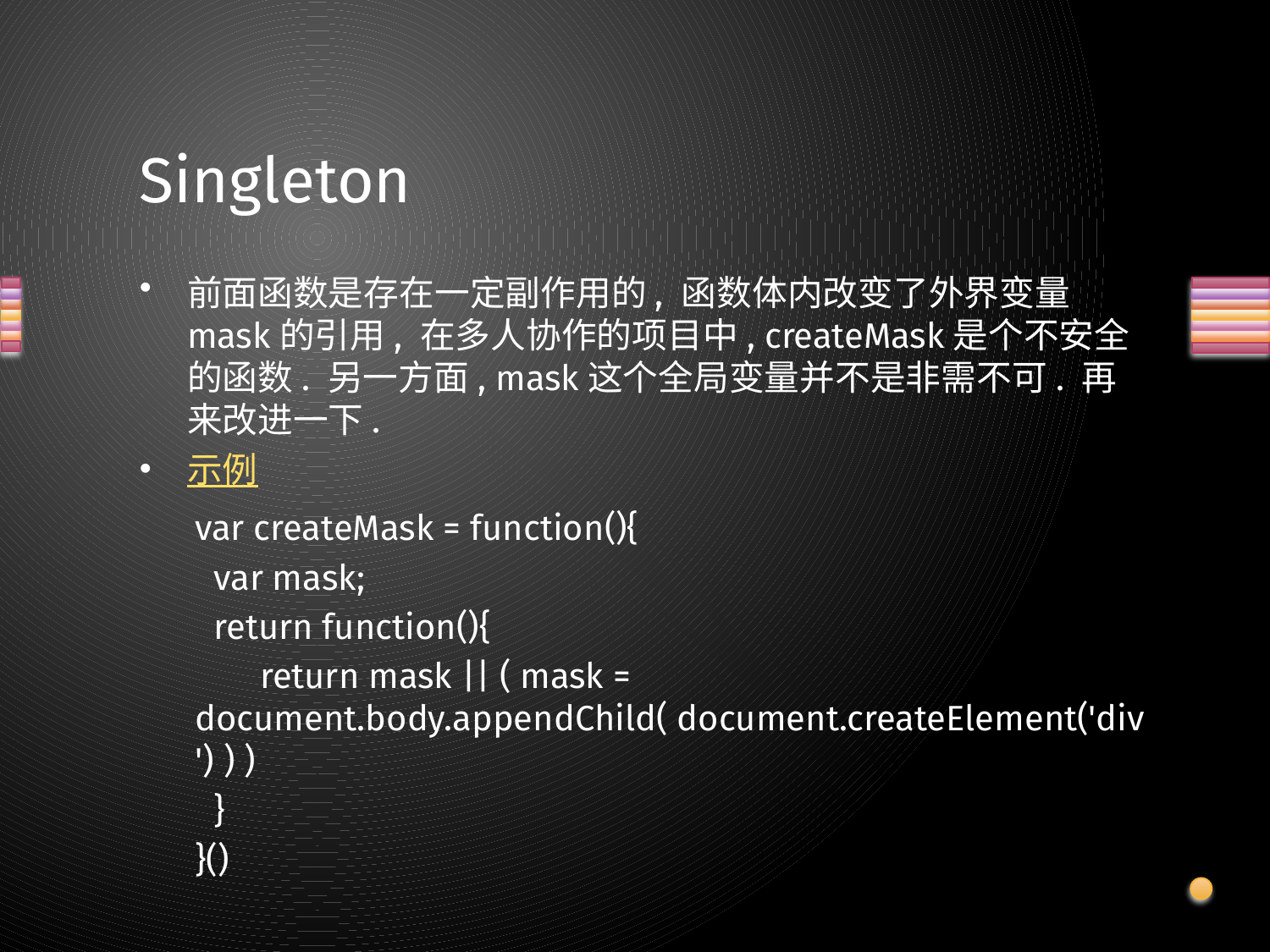

# Singleton
前面函数是存在一定副作用的, 函数体内改变了外界变量mask的引用, 在多人协作的项目中, createMask是个不安全的函数. 另一方面, mask这个全局变量并不是非需不可. 再来改进一下.
示例
var createMask = function(){
  var mask;
  return function(){
       return mask || ( mask = document.body.appendChild( document.createElement('div') ) )
  }
}()